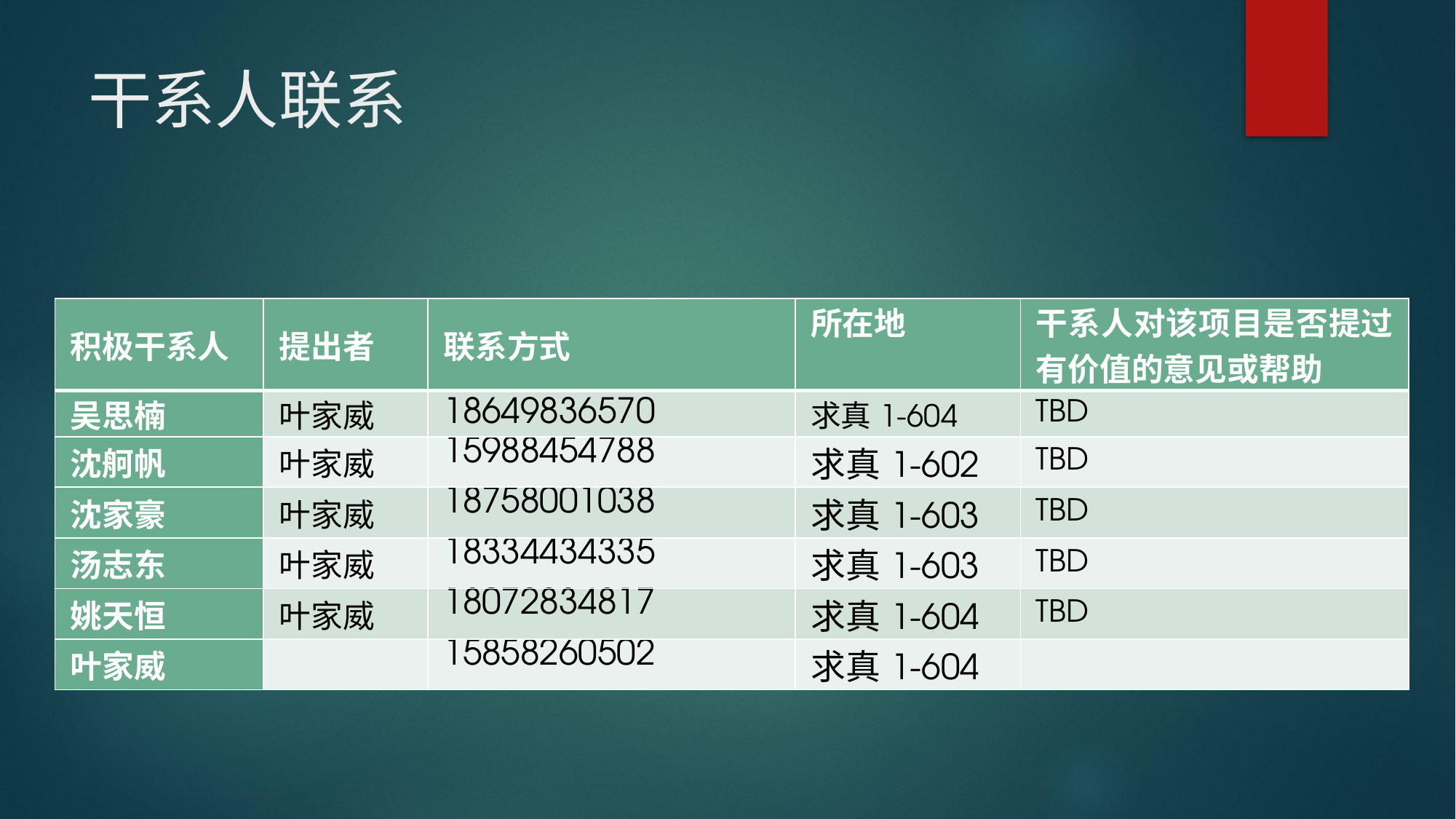

# 干系人联系
| 积极干系人 | 提出者 | 联系方式 | 所在地 | 干系人对该项目是否提过有价值的意见或帮助 |
| --- | --- | --- | --- | --- |
| 吴思楠 | 叶家威 | 18649836570 | 求真1-604 | TBD |
| 沈舸帆 | 叶家威 | 15988454788 | 求真1-602 | TBD |
| 沈家豪 | 叶家威 | 18758001038 | 求真1-603 | TBD |
| 汤志东 | 叶家威 | 18334434335 | 求真1-603 | TBD |
| 姚天恒 | 叶家威 | 18072834817 | 求真1-604 | TBD |
| 叶家威 |  | 15858260502 | 求真1-604 |  |